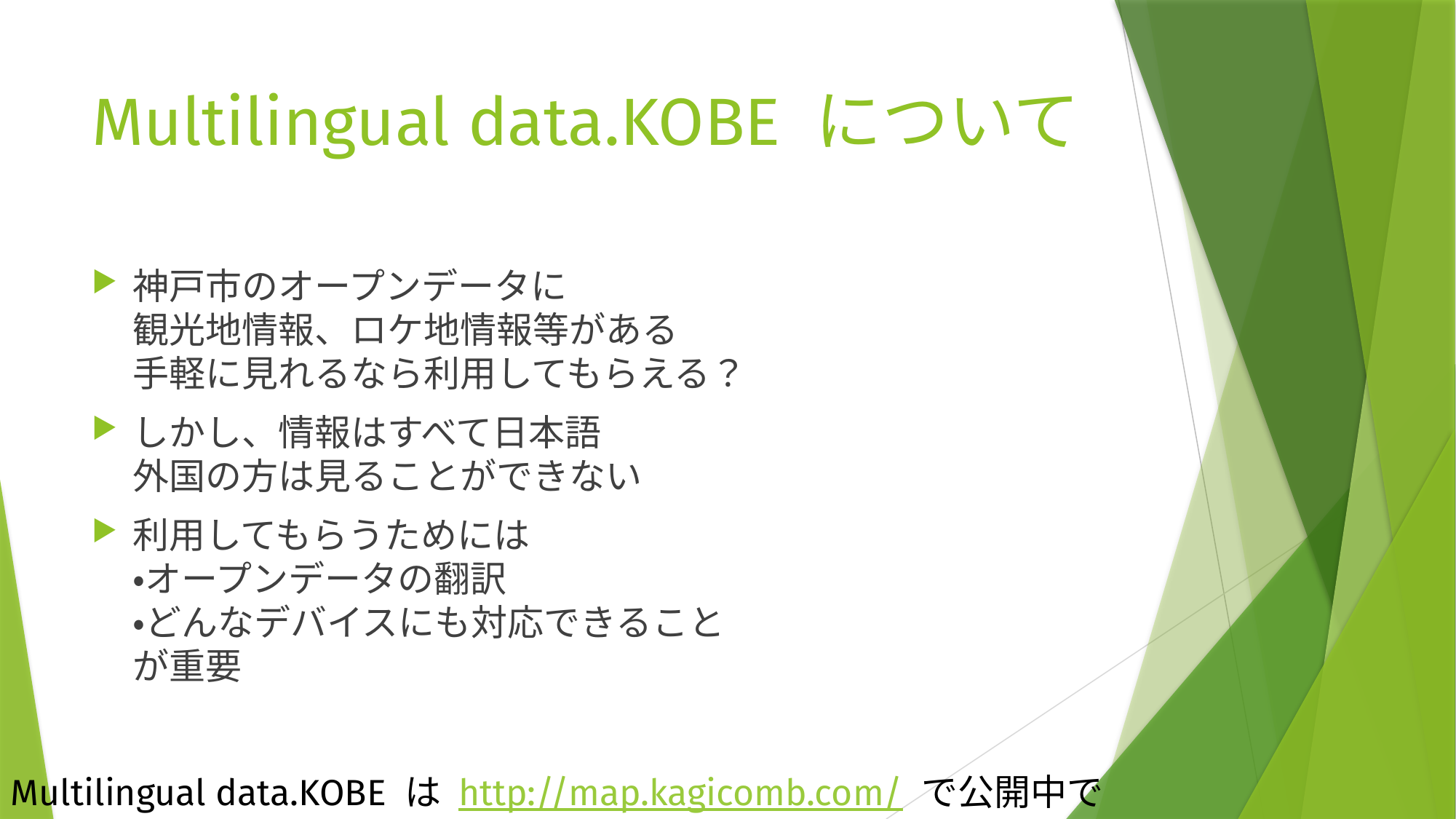

# Multilingual data.KOBE について
神戸市のオープンデータに
観光地情報、ロケ地情報等がある
手軽に見れるなら利用してもらえる？
しかし、情報はすべて日本語
外国の方は見ることができない
利用してもらうためには
・オープンデータの翻訳
・どんなデバイスにも対応できること
が重要
Multilingual data.KOBE は http://map.kagicomb.com/ で公開中です！